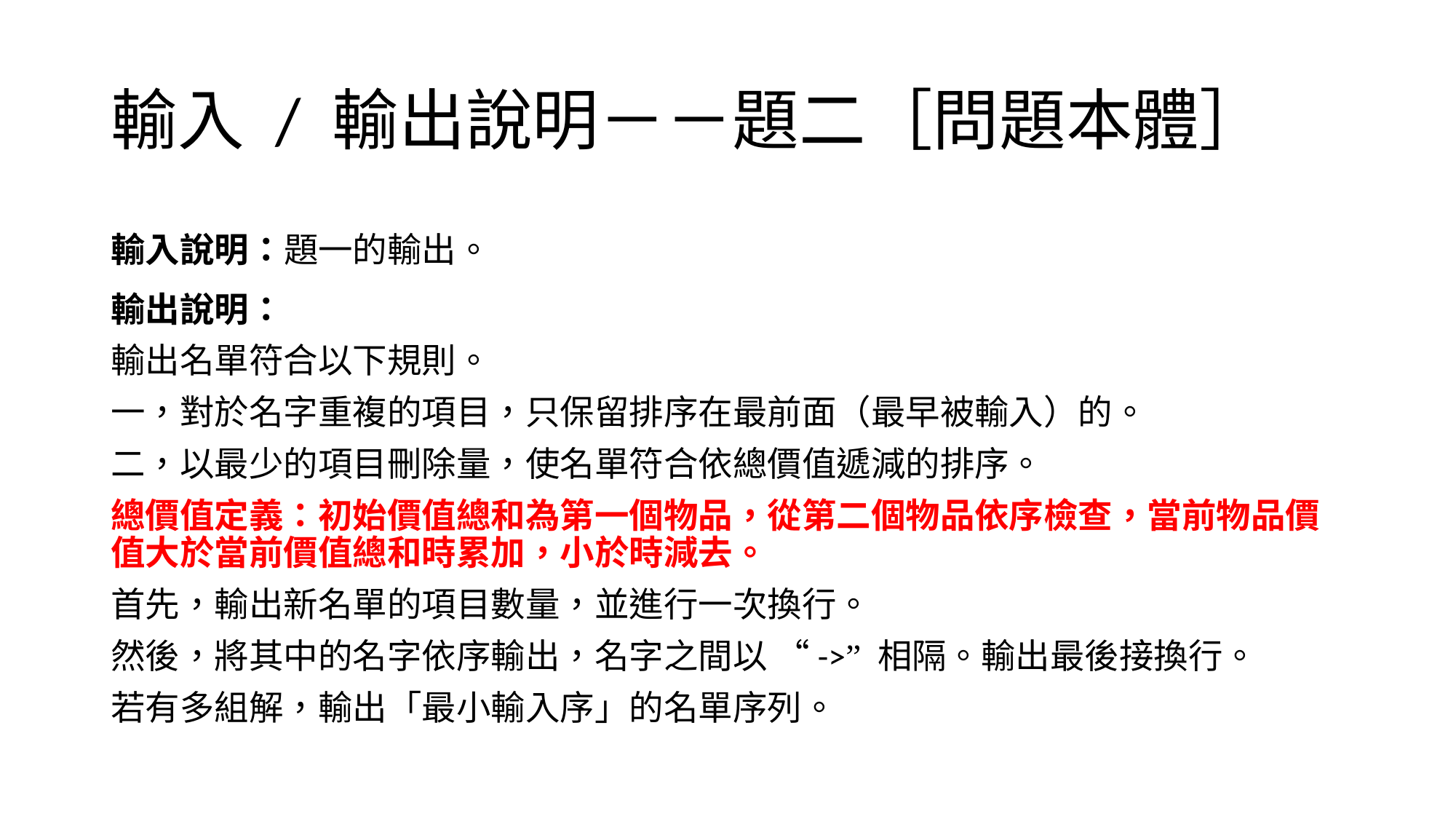

# 輸入 / 輸出說明－－題二［問題本體］
輸入說明：題一的輸出。
輸出說明：
輸出名單符合以下規則。
一，對於名字重複的項目，只保留排序在最前面（最早被輸入）的。
二，以最少的項目刪除量，使名單符合依總價值遞減的排序。
總價值定義：初始價值總和為第一個物品，從第二個物品依序檢查，當前物品價值大於當前價值總和時累加，小於時減去。
首先，輸出新名單的項目數量，並進行一次換行。
然後，將其中的名字依序輸出，名字之間以 “->” 相隔。輸出最後接換行。
若有多組解，輸出「最小輸入序」的名單序列。